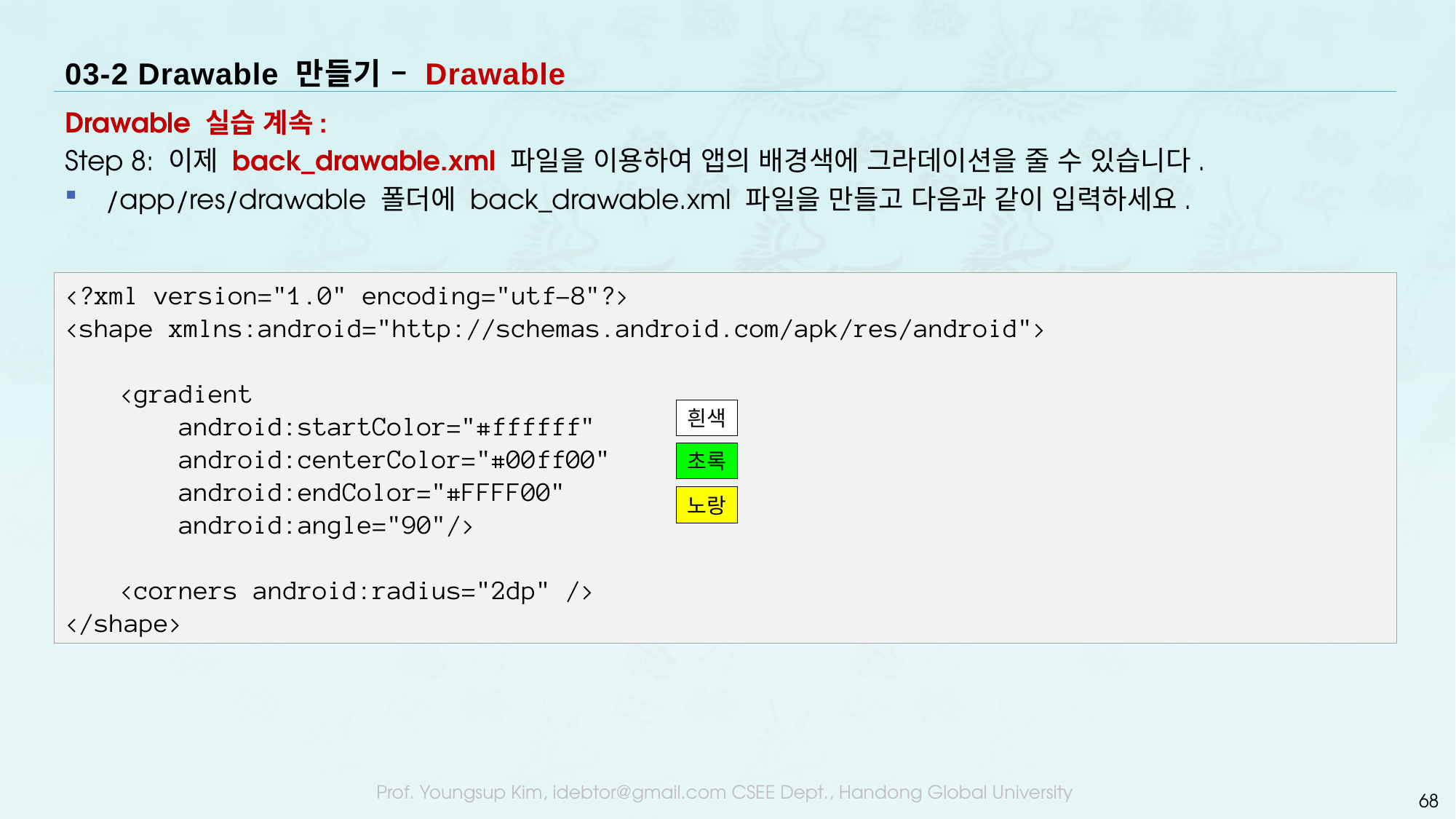

# 03-2 Drawable 만들기 – Drawable
Drawable 실습 계속:
Step 8: 이제 back_drawable.xml 파일을 이용하여 앱의 배경색에 그라데이션을 줄 수 있습니다.
/app/res/drawable 폴더에 back_drawable.xml 파일을 만들고 다음과 같이 입력하세요.

<?xml version="1.0" encoding="utf-8"?>
<shape xmlns:android="http://schemas.android.com/apk/res/android">

<gradient
    android:startColor="#ffffff"
    android:centerColor="#00ff00"
    android:endColor="#FFFF00"
    android:angle="90"/>

<corners android:radius="2dp" />
</shape>
흰색
초록
노랑
68